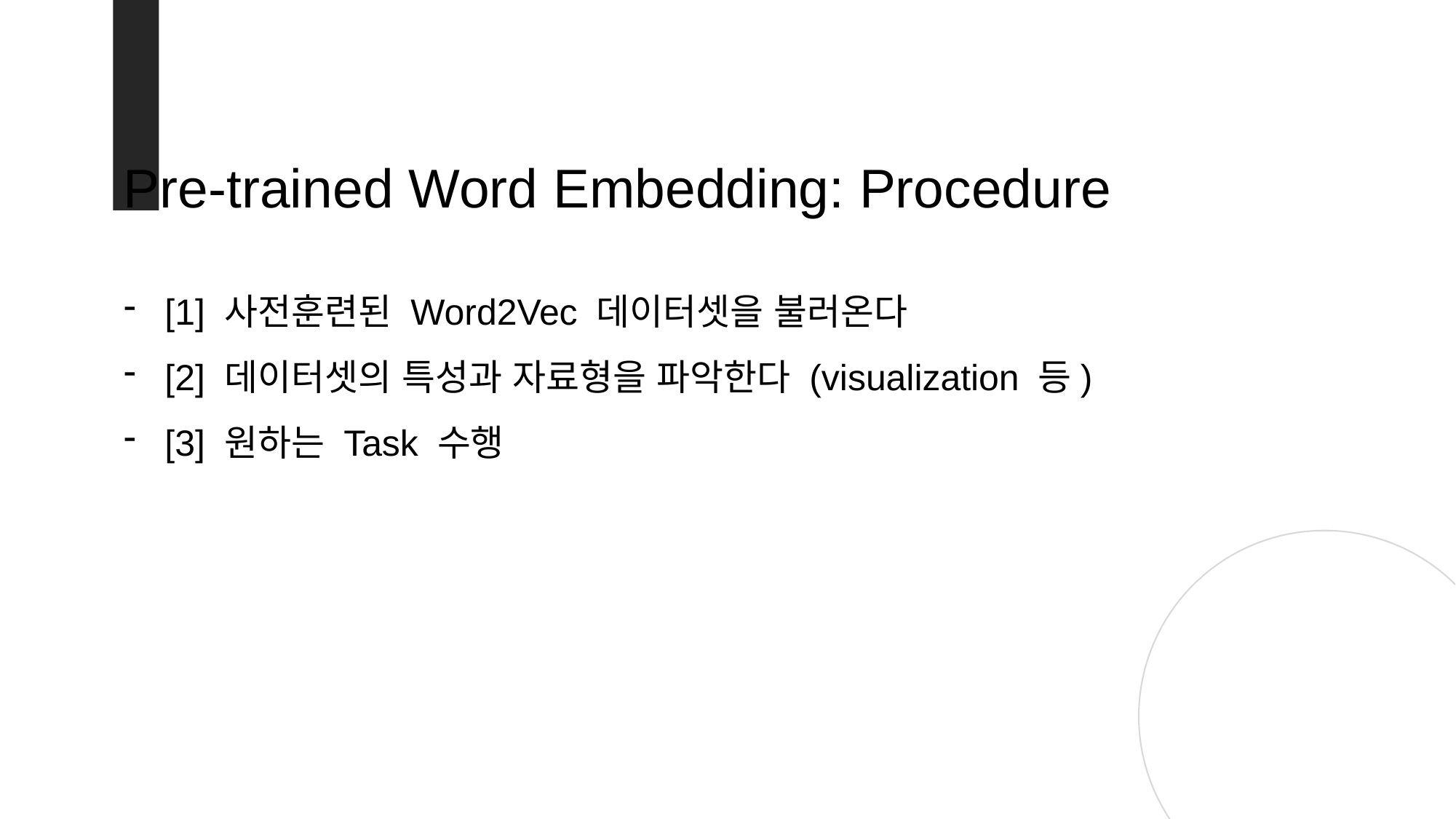

Pre-trained Word Embedding: Procedure
[1] 사전훈련된 Word2Vec 데이터셋을 불러온다
[2] 데이터셋의 특성과 자료형을 파악한다 (visualization 등)
[3] 원하는 Task 수행